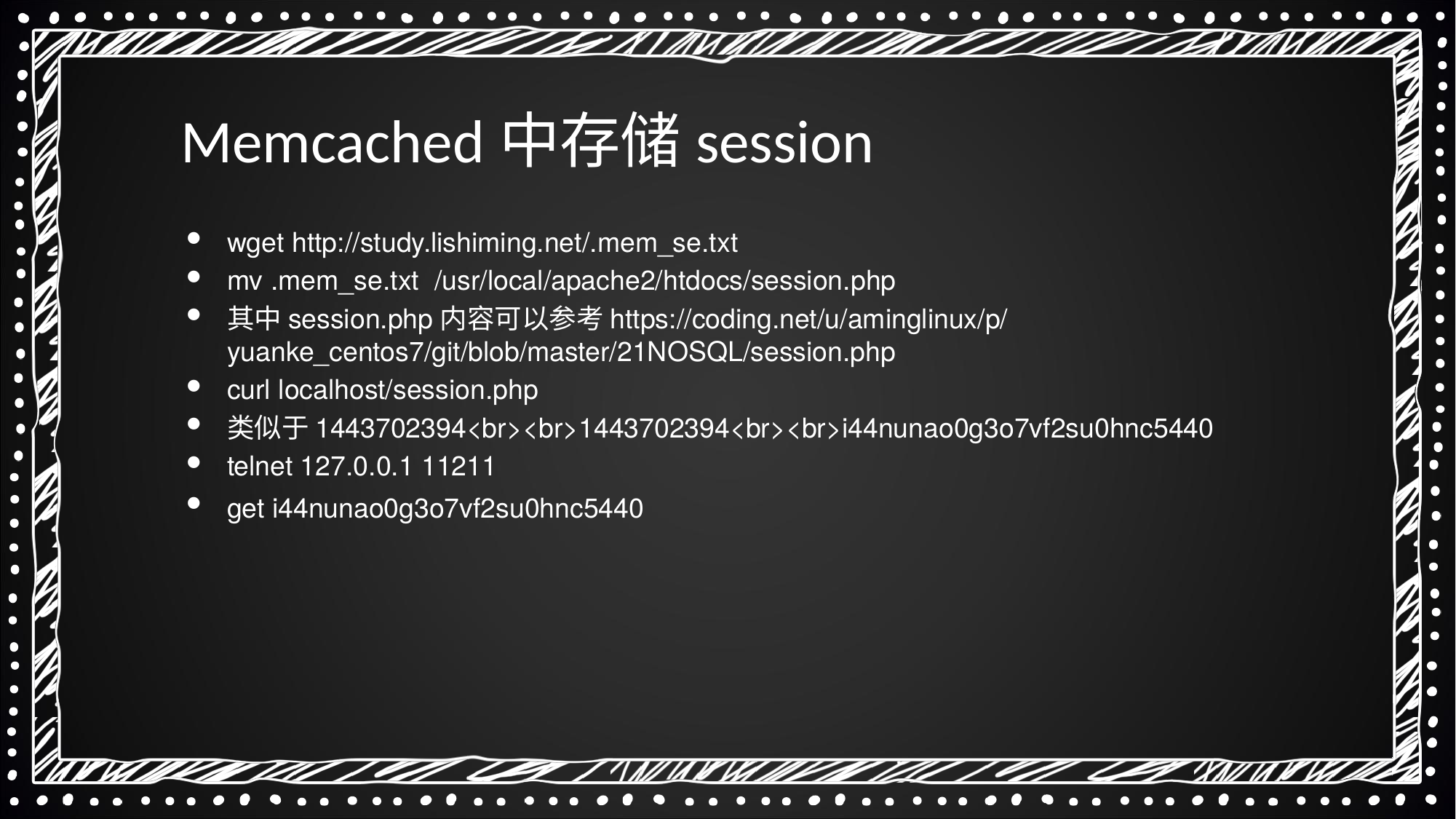

Memcached中存储session
wget http://study.lishiming.net/.mem_se.txt
mv .mem_se.txt  /usr/local/apache2/htdocs/session.php
其中session.php内容可以参考https://coding.net/u/aminglinux/p/yuanke_centos7/git/blob/master/21NOSQL/session.php
curl localhost/session.php
类似于1443702394<br><br>1443702394<br><br>i44nunao0g3o7vf2su0hnc5440
telnet 127.0.0.1 11211
get i44nunao0g3o7vf2su0hnc5440